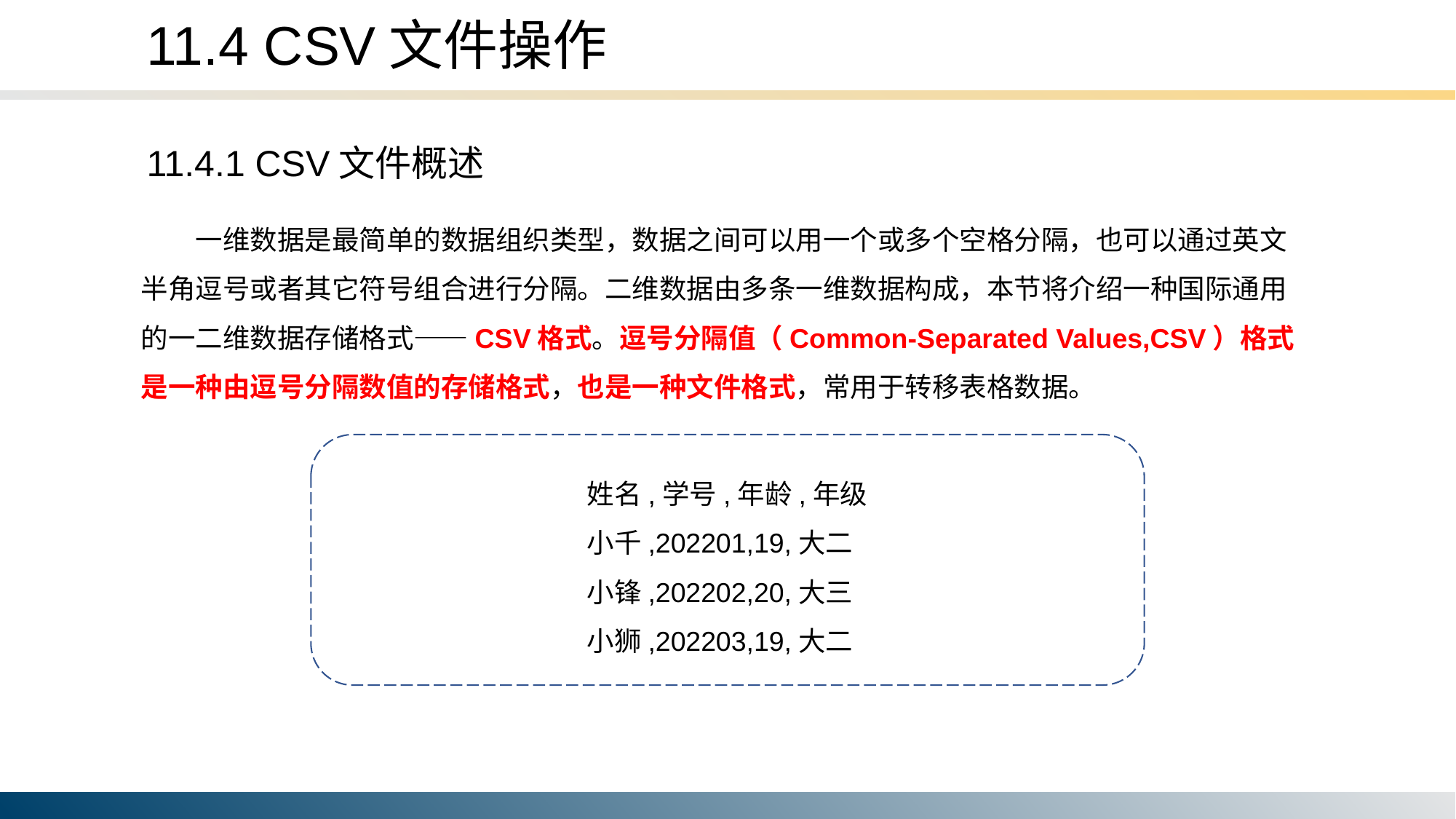

11.4 CSV文件操作
11.4.1 CSV文件概述
一维数据是最简单的数据组织类型，数据之间可以用一个或多个空格分隔，也可以通过英文半角逗号或者其它符号组合进行分隔。二维数据由多条一维数据构成，本节将介绍一种国际通用的一二维数据存储格式——CSV格式。逗号分隔值（Common-Separated Values,CSV）格式是一种由逗号分隔数值的存储格式，也是一种文件格式，常用于转移表格数据。

姓名,学号,年龄,年级
小千,202201,19,大二
小锋,202202,20,大三
小狮,202203,19,大二